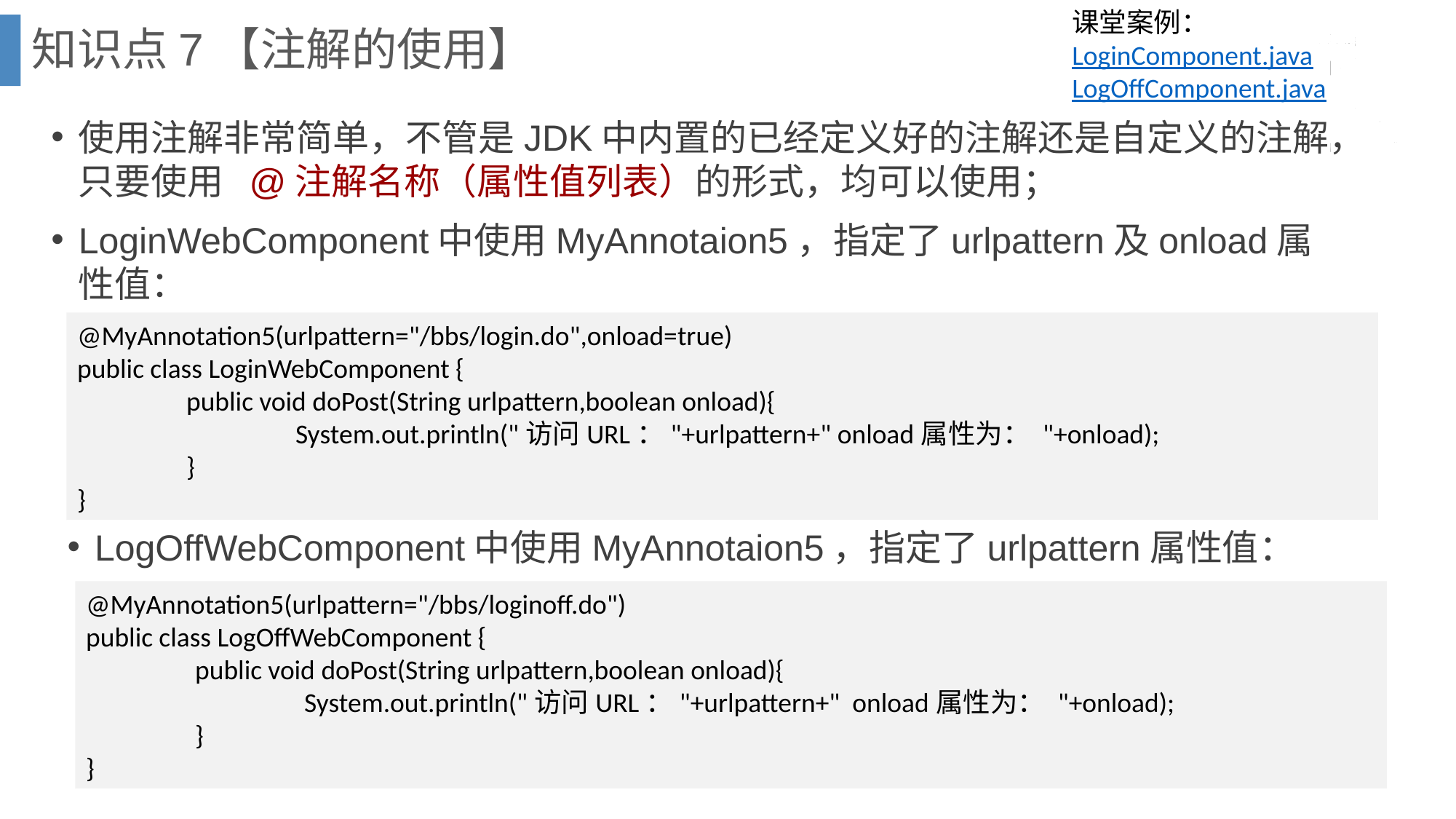

课堂案例：LoginComponent.java
LogOffComponent.java

知识点7【注解的使用】
使用注解非常简单，不管是JDK中内置的已经定义好的注解还是自定义的注解，只要使用  @注解名称（属性值列表）的形式，均可以使用；
LoginWebComponent中使用MyAnnotaion5，指定了urlpattern及onload属性值：
@MyAnnotation5(urlpattern="/bbs/login.do",onload=true)
public class LoginWebComponent {
	public void doPost(String urlpattern,boolean onload){
		System.out.println("访问URL："+urlpattern+" onload属性为： "+onload);
	}
}
LogOffWebComponent中使用MyAnnotaion5，指定了urlpattern属性值：
@MyAnnotation5(urlpattern="/bbs/loginoff.do")
public class LogOffWebComponent {
	public void doPost(String urlpattern,boolean onload){
		System.out.println("访问URL："+urlpattern+"  onload属性为： "+onload);
	}
}